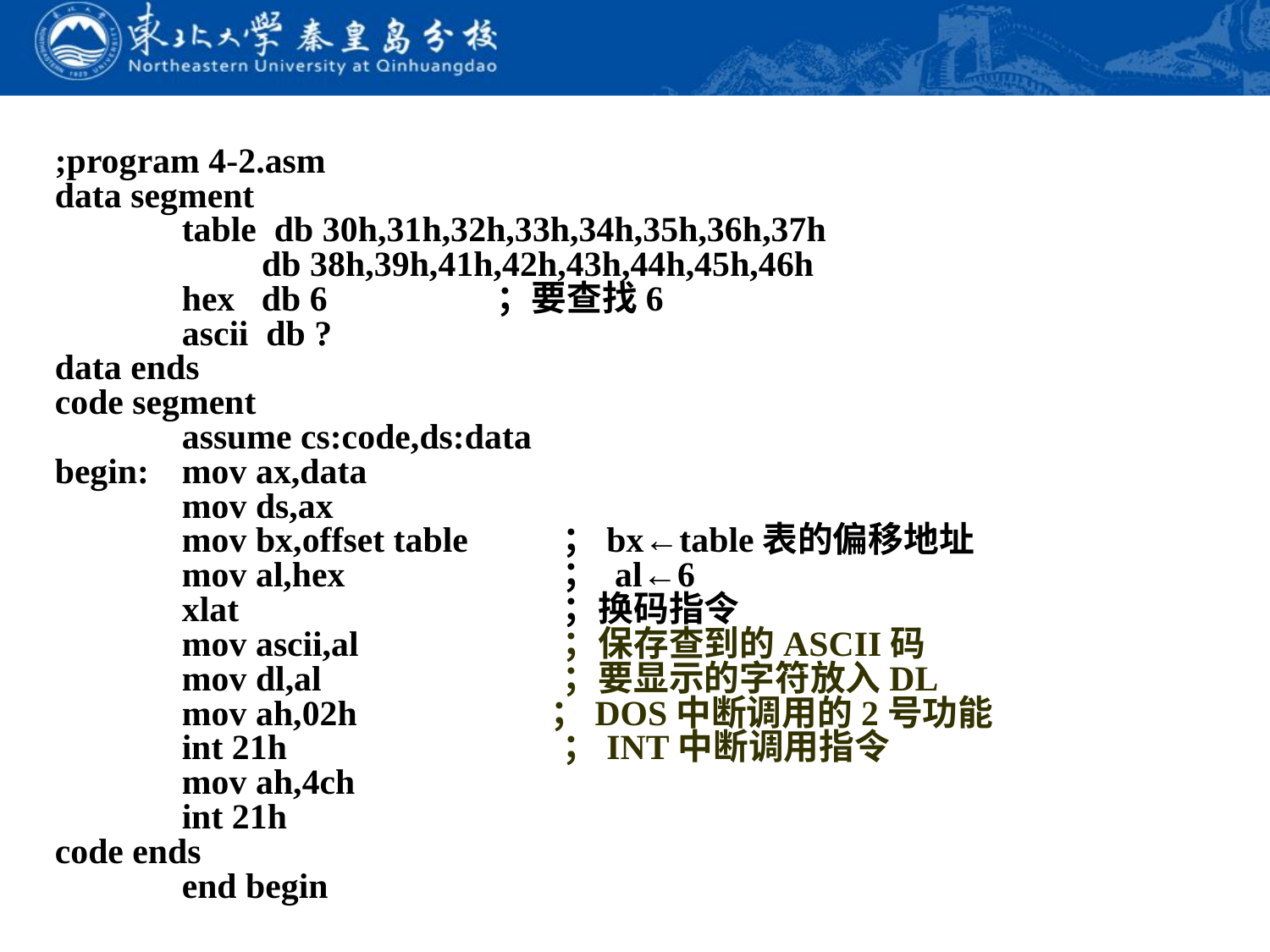

;program 4-2.asm
data segment
	table  db 30h,31h,32h,33h,34h,35h,36h,37h
	         db 38h,39h,41h,42h,43h,44h,45h,46h
	hex   db 6                  ；要查找6
	ascii  db ?
data ends
code segment
	assume cs:code,ds:data
begin:	mov ax,data
	mov ds,ax
	mov bx,offset table	；bx←table表的偏移地址
	mov al,hex		； al←6
	xlat			；换码指令
	mov ascii,al		；保存查到的ASCII码
	mov dl,al		；要显示的字符放入DL
	mov ah,02h	            ；DOS中断调用的2号功能
	int 21h			；INT中断调用指令
	mov ah,4ch
	int 21h
code ends
	end begin